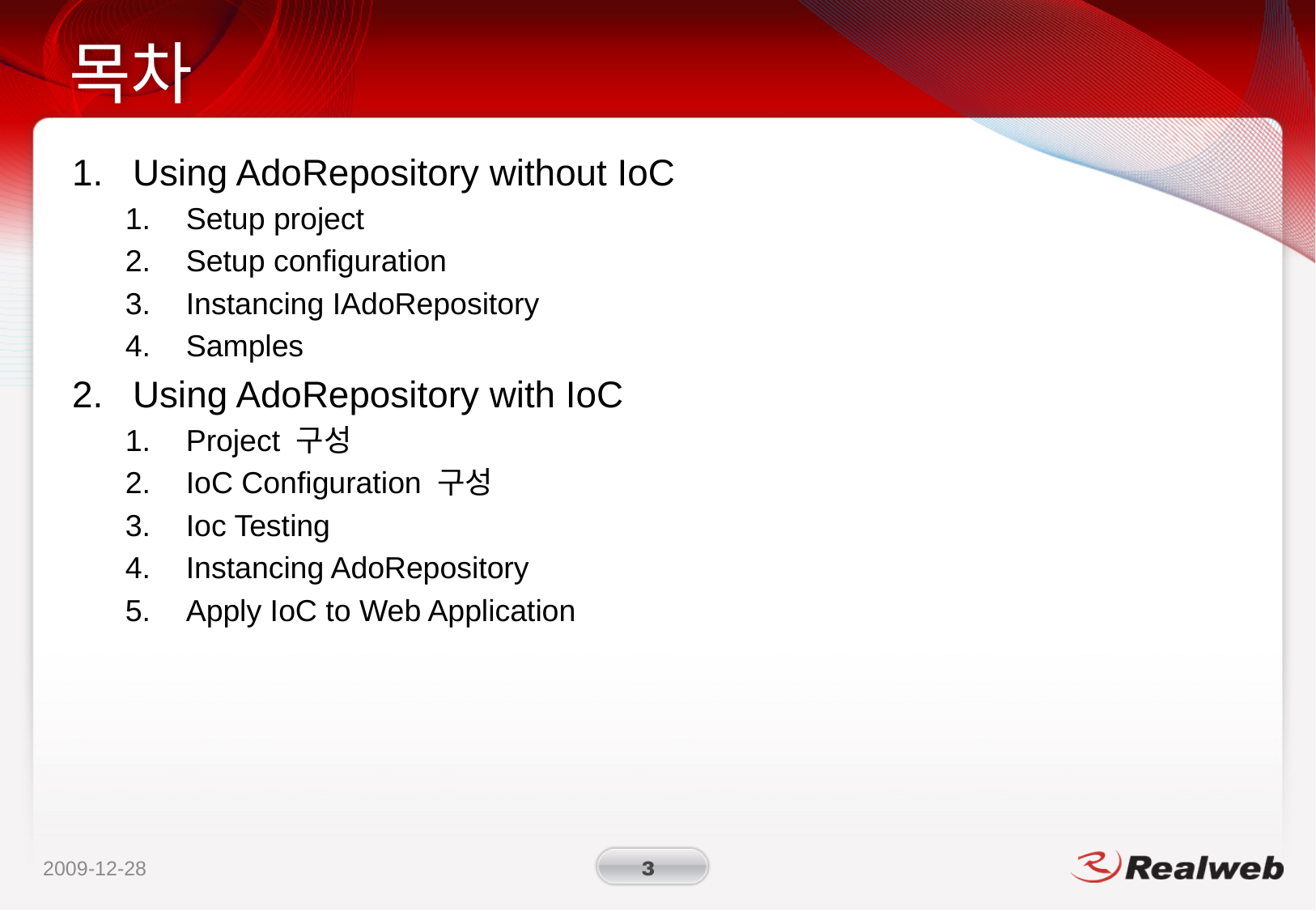

Using AdoRepository without IoC
Setup project
Setup configuration
Instancing IAdoRepository
Samples
Using AdoRepository with IoC
Project 구성
IoC Configuration 구성
Ioc Testing
Instancing AdoRepository
Apply IoC to Web Application
2009-12-28
3